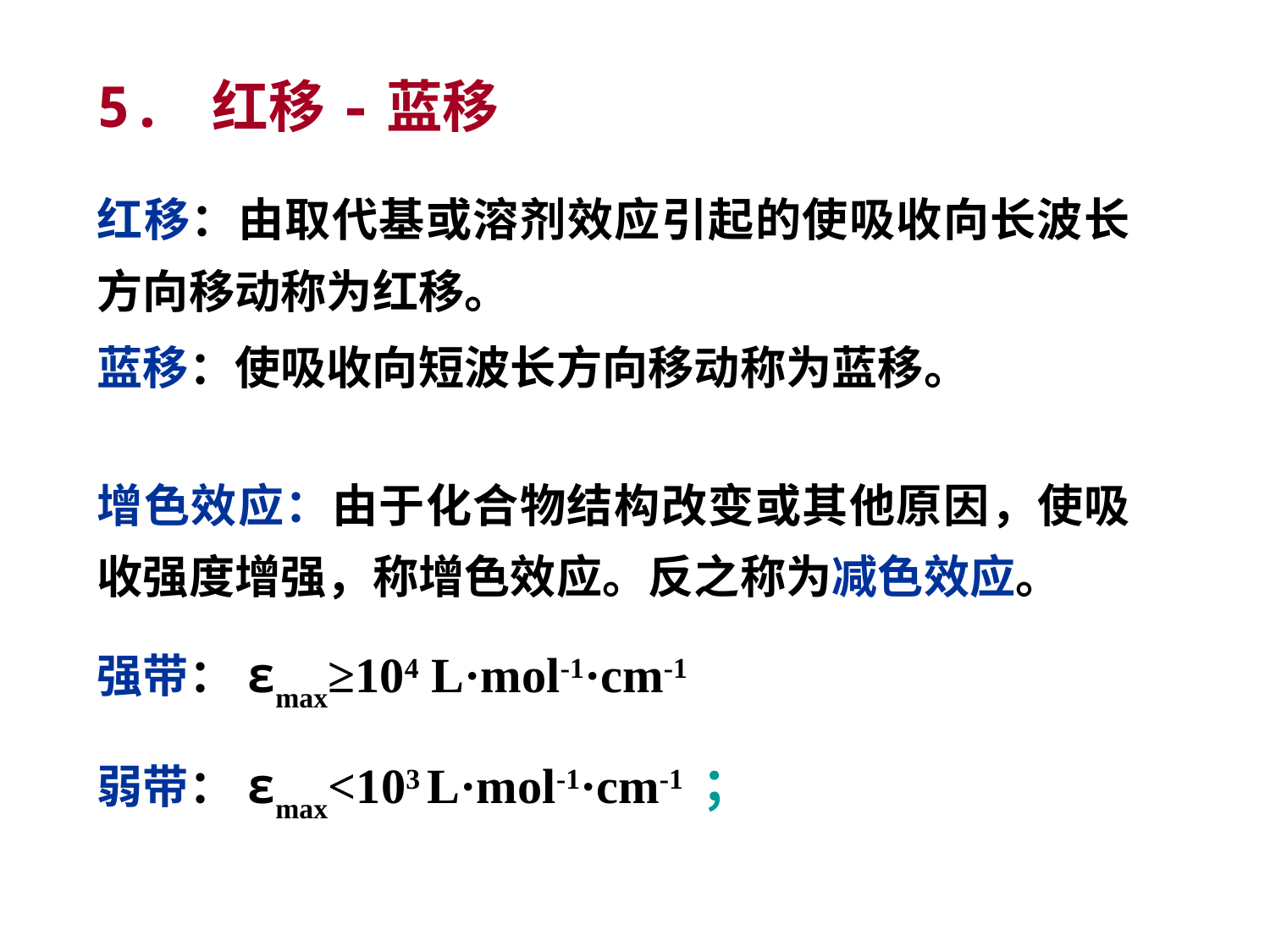

# 5. 红移-蓝移
红移：由取代基或溶剂效应引起的使吸收向长波长方向移动称为红移。
蓝移：使吸收向短波长方向移动称为蓝移。
增色效应：由于化合物结构改变或其他原因，使吸收强度增强，称增色效应。反之称为减色效应。
强带：εmax≥104 L·mol-1·cm-1
弱带：εmax<103 L·mol-1·cm-1 ；